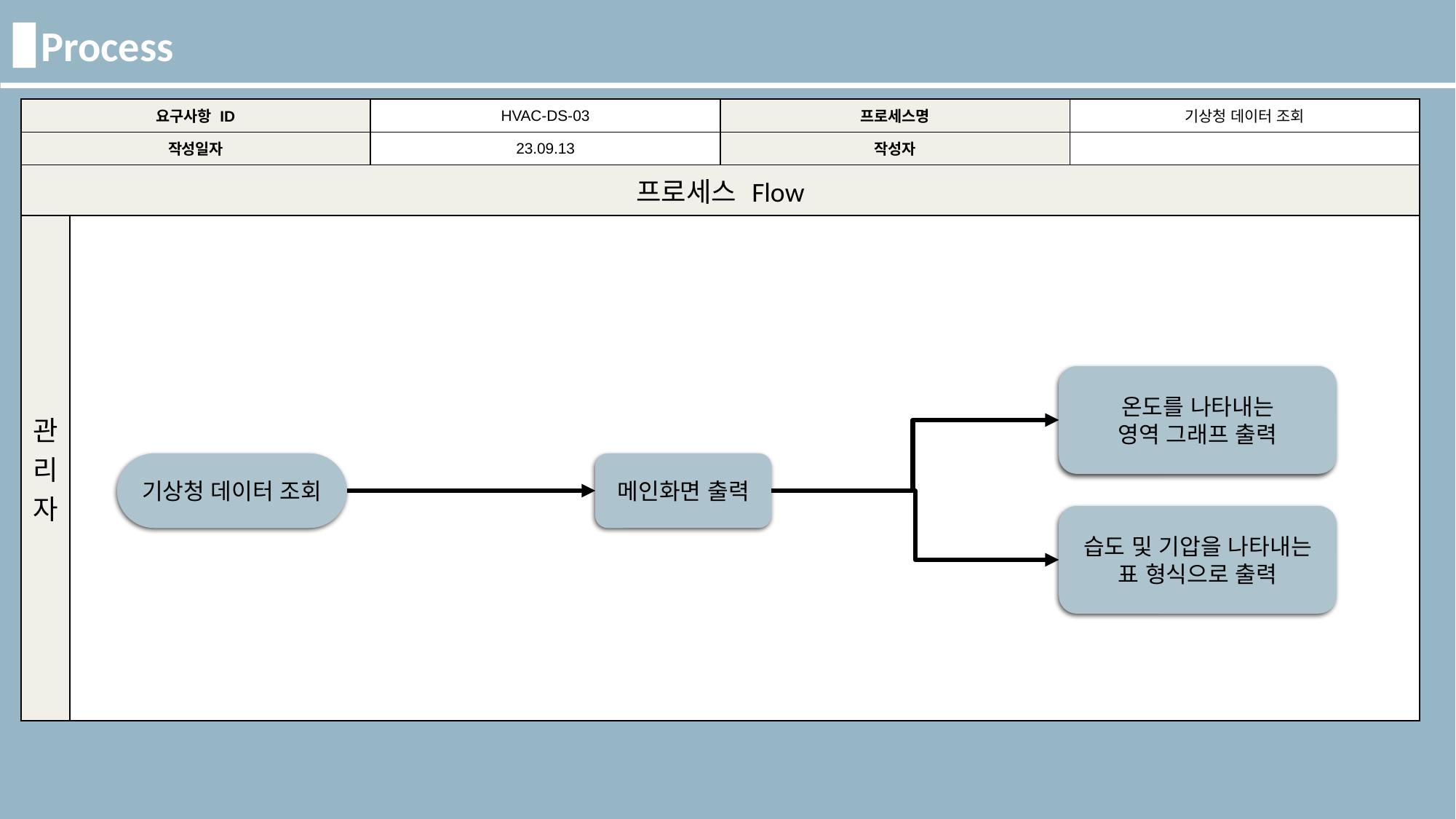

Process

| 요구사항 ID |  | HVAC-DS-03 | 프로세스명 | 기상청 데이터 조회 |
| --- | --- | --- | --- | --- |
| 작성일자 |  | 23.09.13 | 작성자 |  |
| 프로세스 Flow |  |  |  |  |
| 관리자 |  |  |  |  |
온도를 나타내는
영역 그래프 출력
기상청 데이터 조회
메인화면 출력
습도 및 기압을 나타내는
표 형식으로 출력